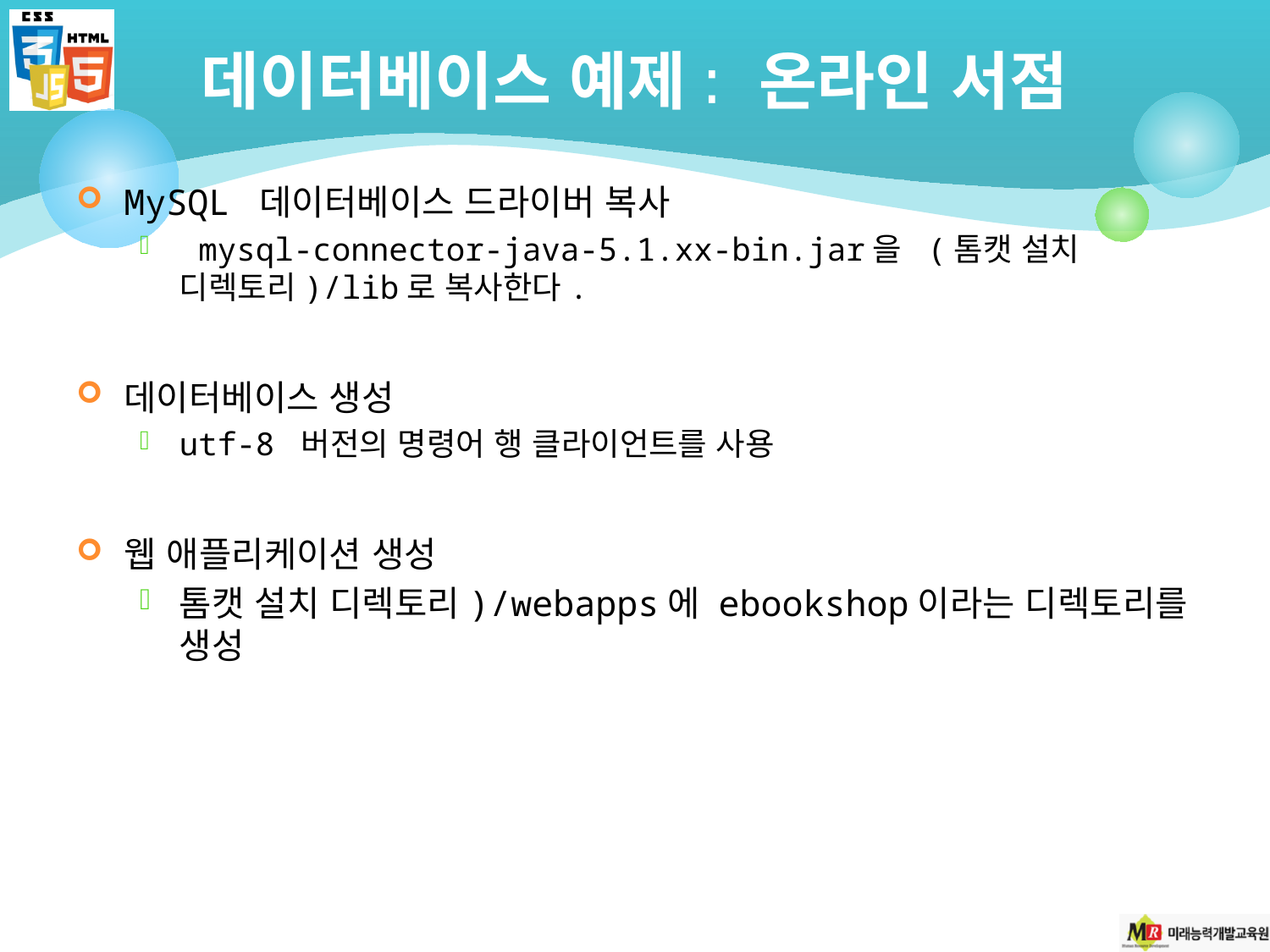

# 데이터베이스 예제: 온라인 서점
MySQL 데이터베이스 드라이버 복사
 mysql-connector-java-5.1.xx-bin.jar을  (톰캣 설치 디렉토리)/lib로 복사한다.

데이터베이스 생성
utf-8 버전의 명령어 행 클라이언트를 사용

웹 애플리케이션 생성
톰캣 설치 디렉토리)/webapps에 ebookshop이라는 디렉토리를 생성